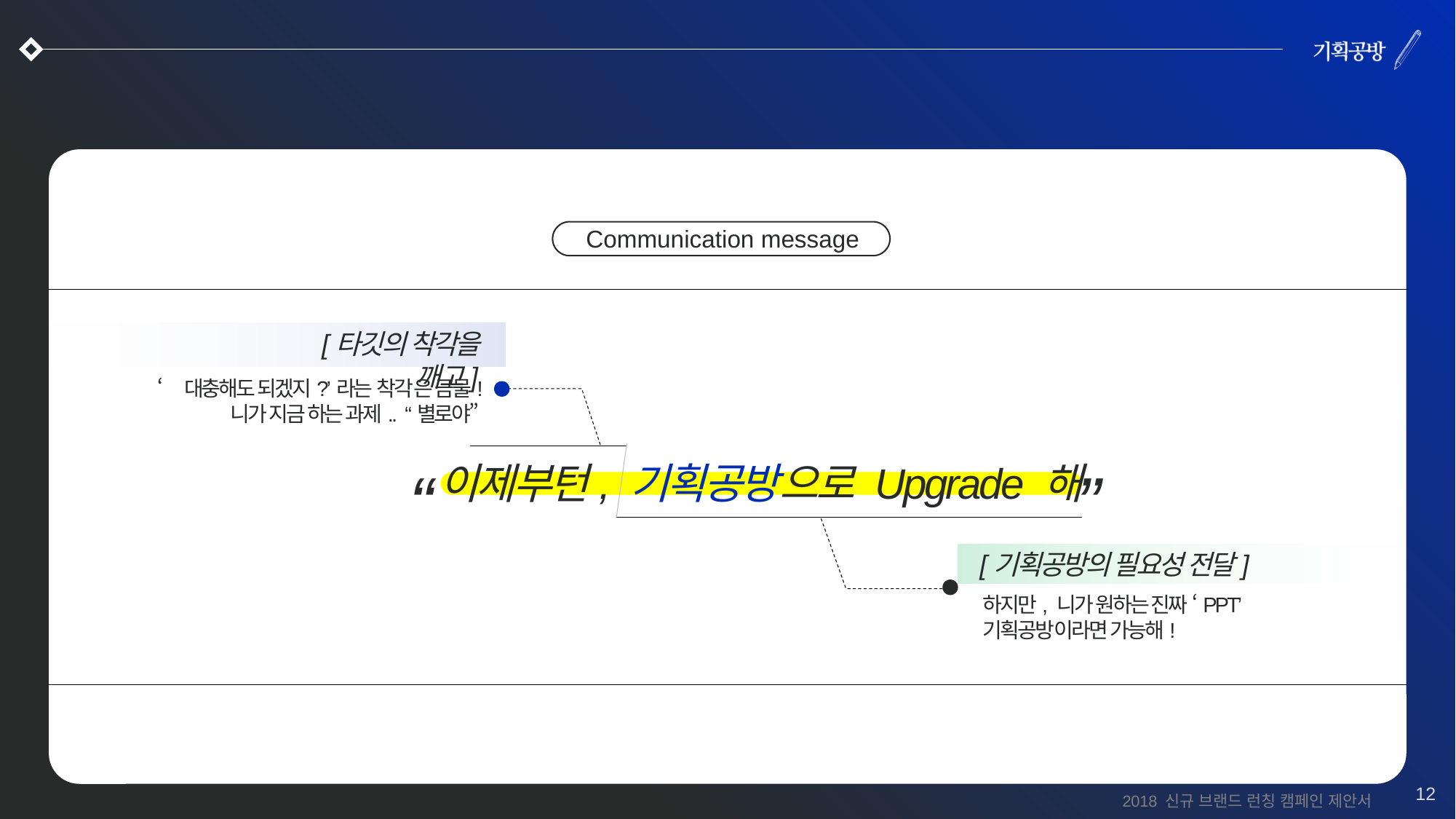

무엇을 말할 것인가? (WHAT TO SAY)
Communication message

1
[타깃의 착각을 깨고]
‘대충해도 되겠지?’라는 착각은 금물!
니가 지금 하는 과제..  “별로야”

“                                    ”
이제부턴, 기획공방으로 Upgrade 해

[기획공방의 필요성 전달]

하지만, 니가 원하는 진짜 ‘PPT’
기획공방이라면 가능해!

2
12